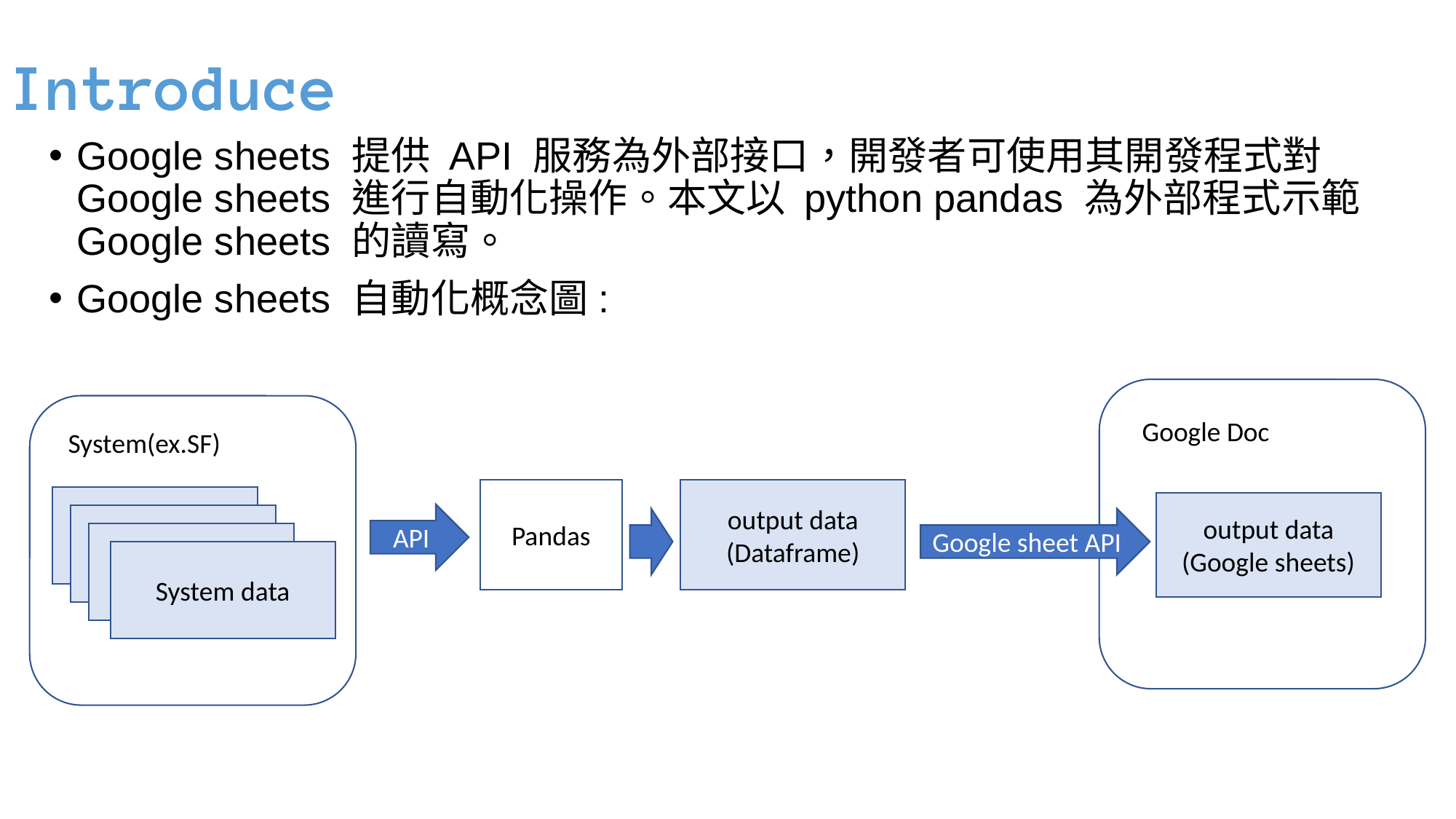

# Introduce
Google sheets 提供 API 服務為外部接口，開發者可使用其開發程式對 Google sheets 進行自動化操作。本文以 python pandas 為外部程式示範 Google sheets 的讀寫。
Google sheets 自動化概念圖:

Google Doc
System(ex.SF)
Pandas
output data
(Dataframe)
systemA_table
output data
(Google sheets)
API
systemA_table

Google sheet API
systemA_table
System data